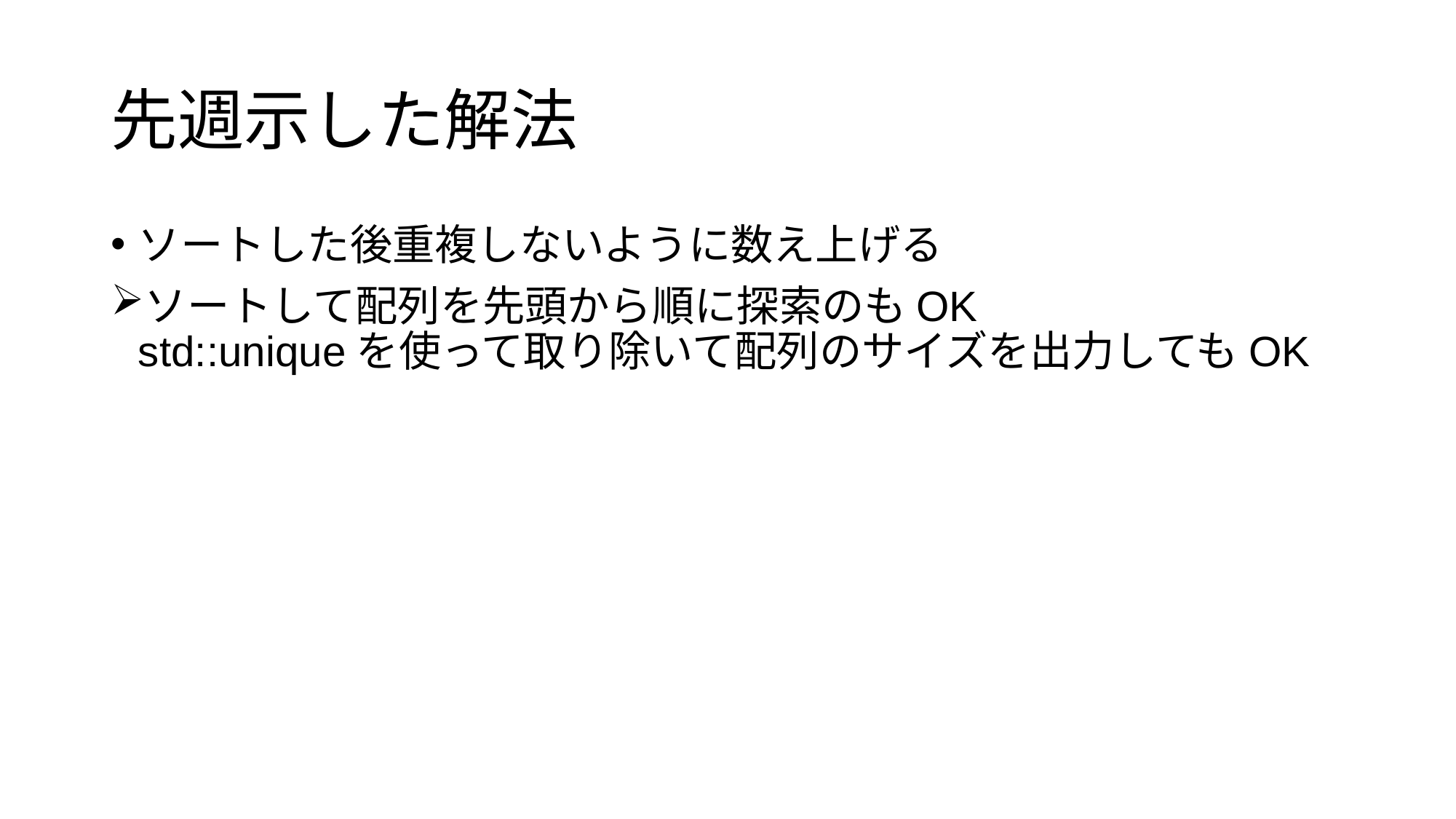

# 先週示した解法
ソートした後重複しないように数え上げる
ソートして配列を先頭から順に探索のもOK
std::uniqueを使って取り除いて配列のサイズを出力してもOK